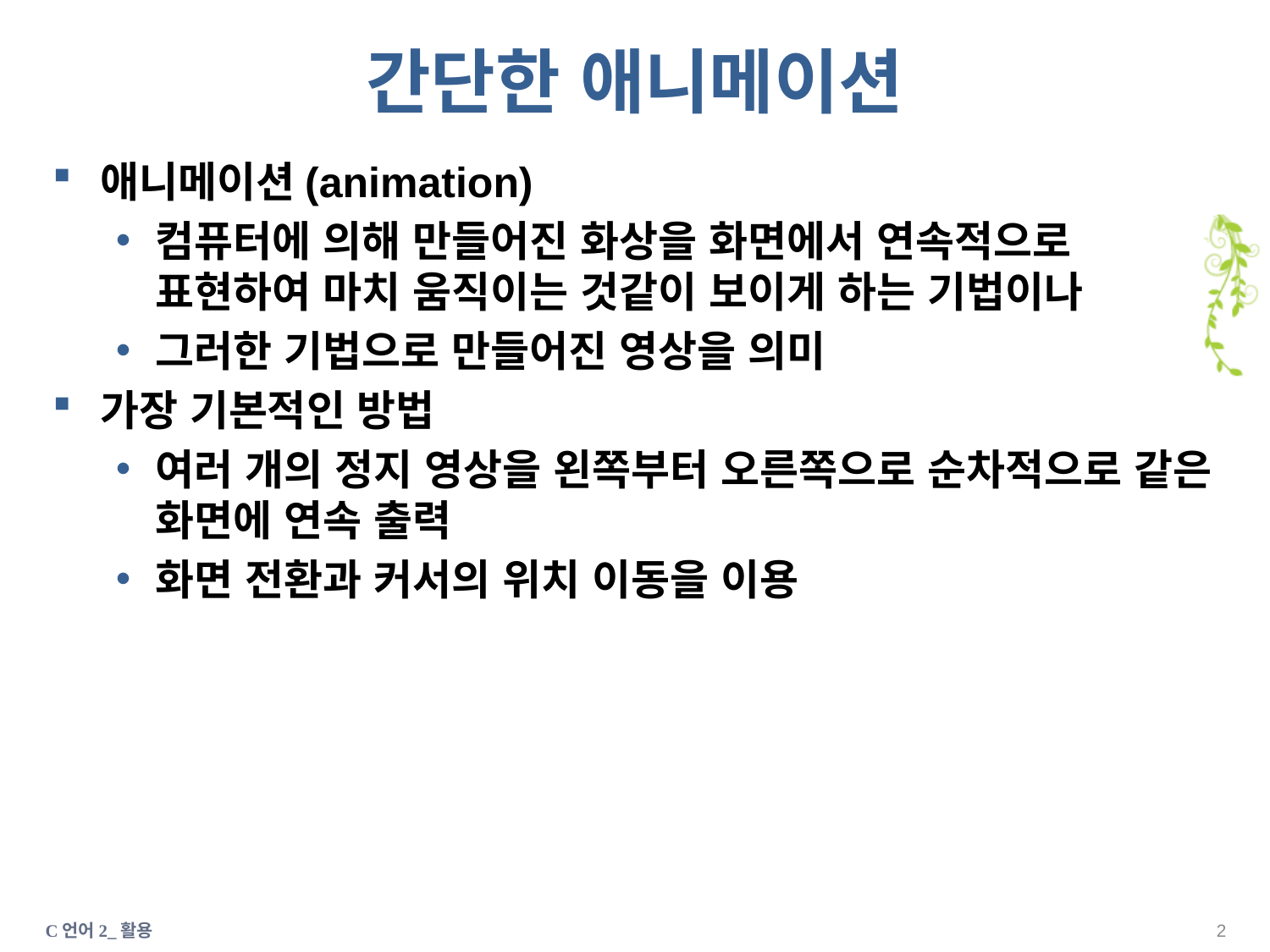

# 간단한 애니메이션
애니메이션(animation)
컴퓨터에 의해 만들어진 화상을 화면에서 연속적으로 표현하여 마치 움직이는 것같이 보이게 하는 기법이나
그러한 기법으로 만들어진 영상을 의미
가장 기본적인 방법
여러 개의 정지 영상을 왼쪽부터 오른쪽으로 순차적으로 같은 화면에 연속 출력
화면 전환과 커서의 위치 이동을 이용
C언어2_활용
2